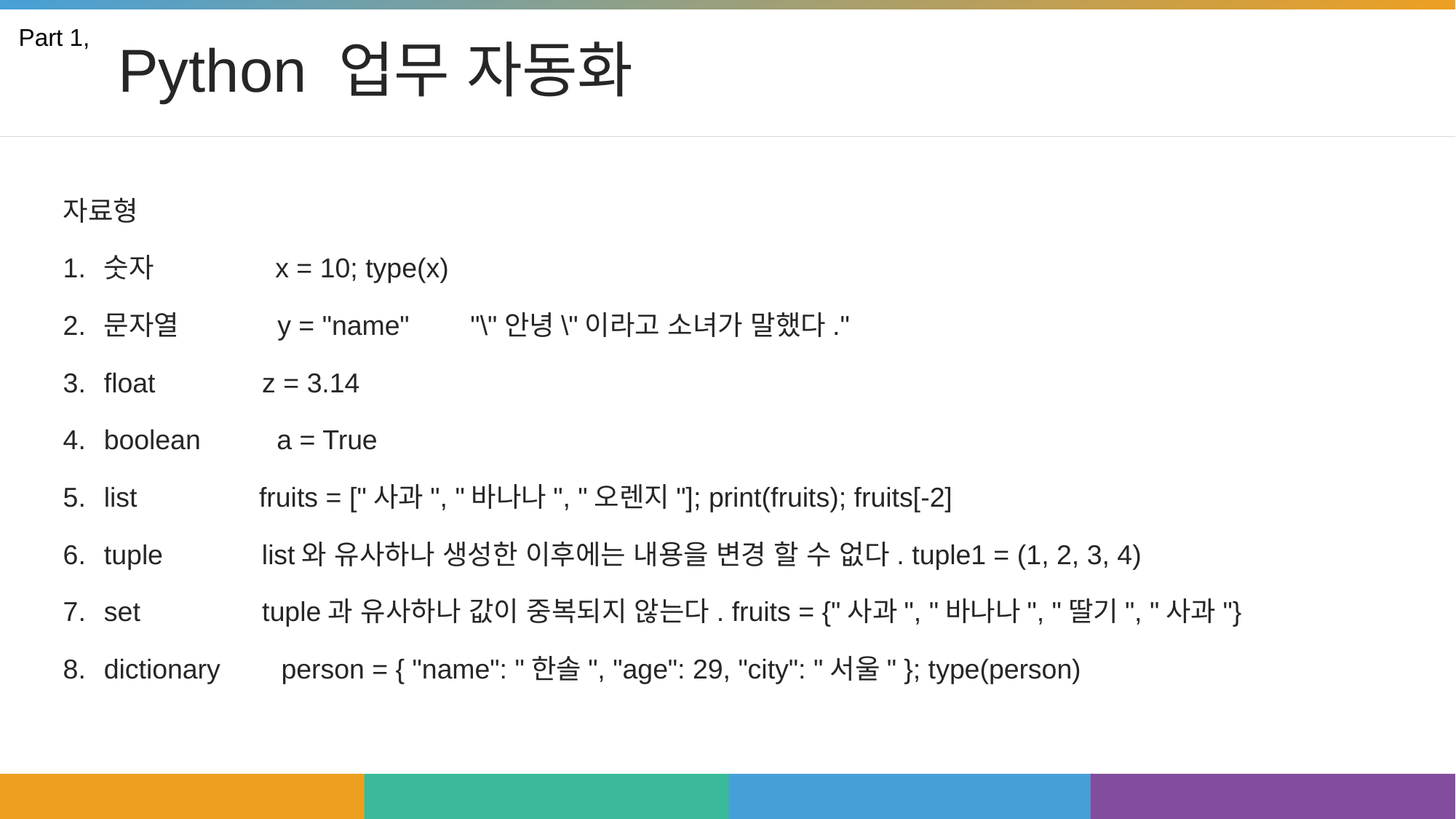

# Python 업무 자동화
Part 1,
자료형
숫자               x = 10; type(x)
문자열            y = "name"        "\"안녕\"이라고 소녀가 말했다."
float              z = 3.14
boolean          a = True
list                fruits = ["사과", "바나나", "오렌지"]; print(fruits); fruits[-2]
tuple             list와 유사하나 생성한 이후에는 내용을 변경 할 수 없다. tuple1 = (1, 2, 3, 4)
set                tuple과 유사하나 값이 중복되지 않는다. fruits = {"사과", "바나나", "딸기", "사과"}
dictionary        person = { "name": "한솔", "age": 29, "city": "서울" }; type(person)